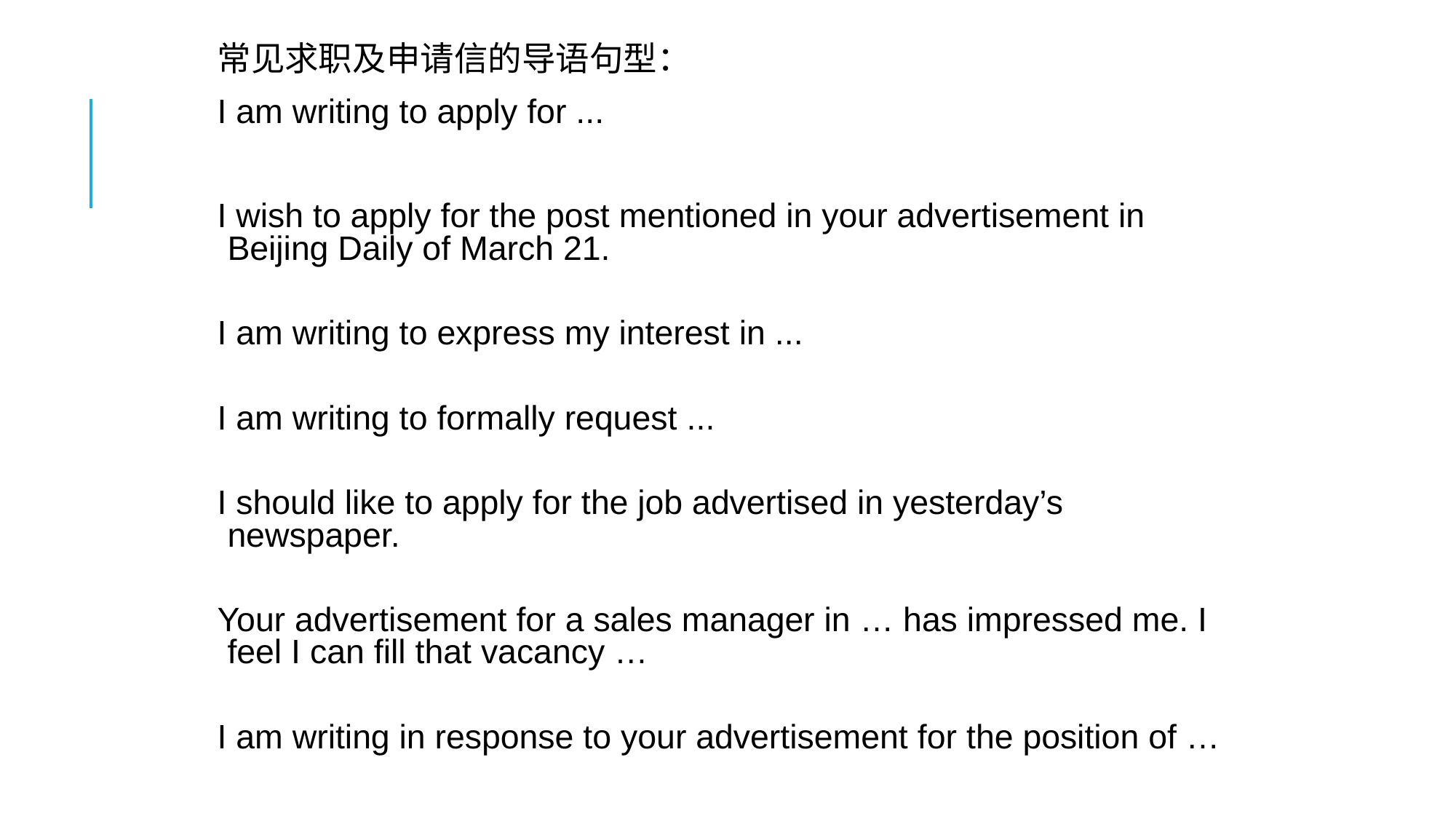

常见求职及申请信的导语句型：
I am writing to apply for ...

I wish to apply for the post mentioned in your advertisement in Beijing Daily of March 21.
I am writing to express my interest in ...
I am writing to formally request ...
I should like to apply for the job advertised in yesterday’s newspaper.
Your advertisement for a sales manager in … has impressed me. I feel I can fill that vacancy …
I am writing in response to your advertisement for the position of …